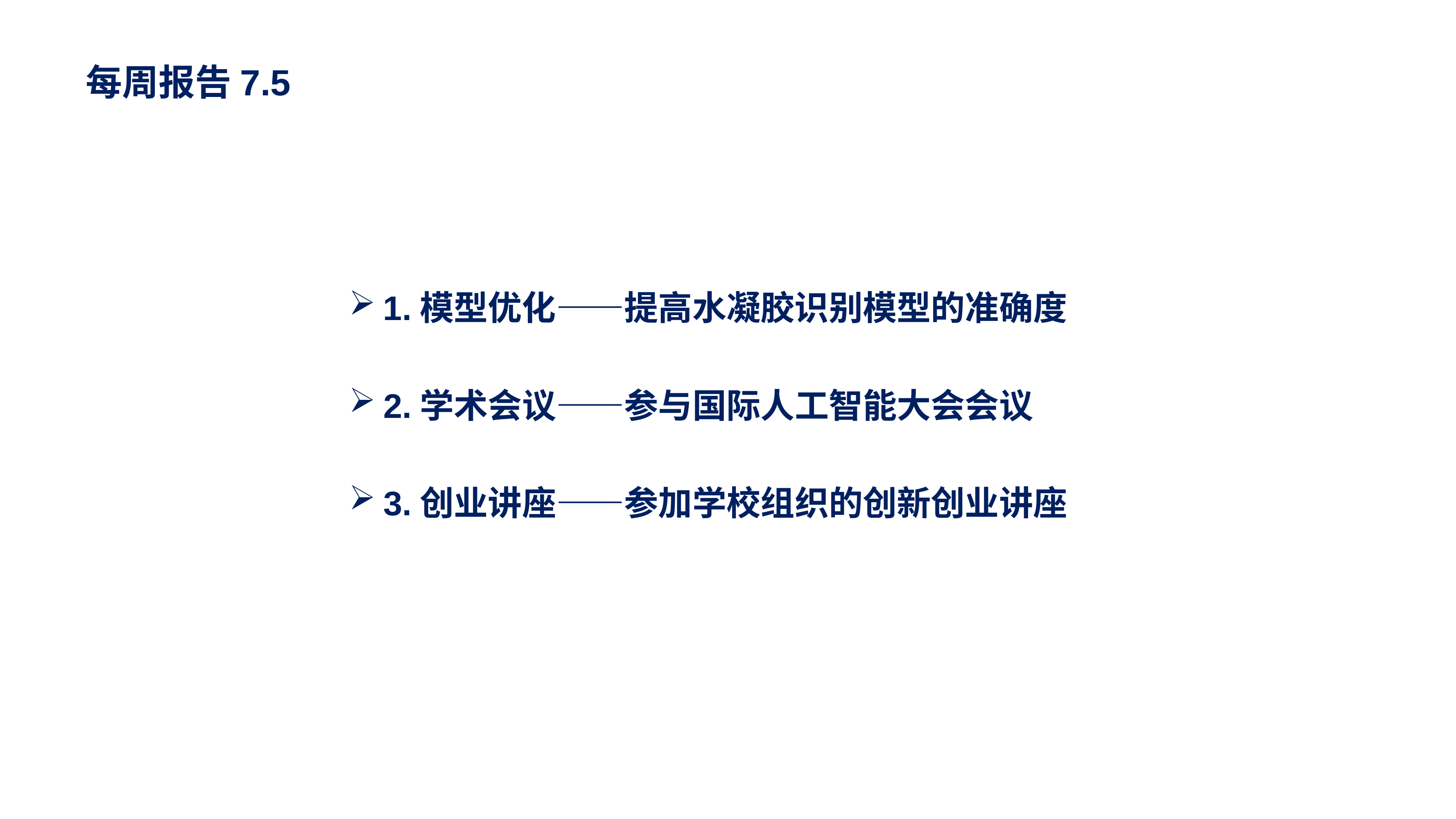

每周报告7.5
1.模型优化——提高水凝胶识别模型的准确度
2.学术会议——参与国际人工智能大会会议
3.创业讲座——参加学校组织的创新创业讲座